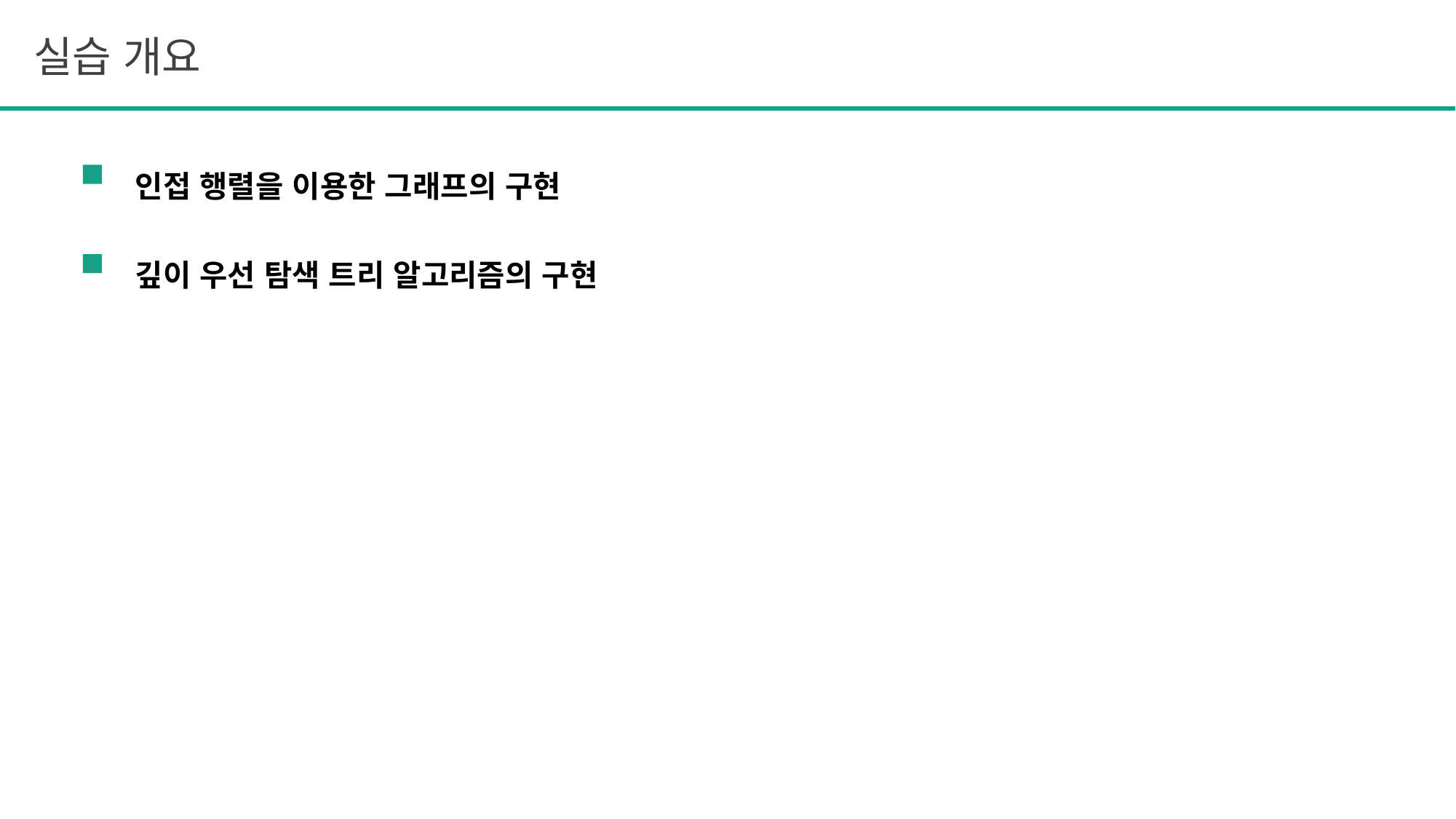

실습 개요
인접 행렬을 이용한 그래프의 구현

깊이 우선 탐색 트리 알고리즘의 구현